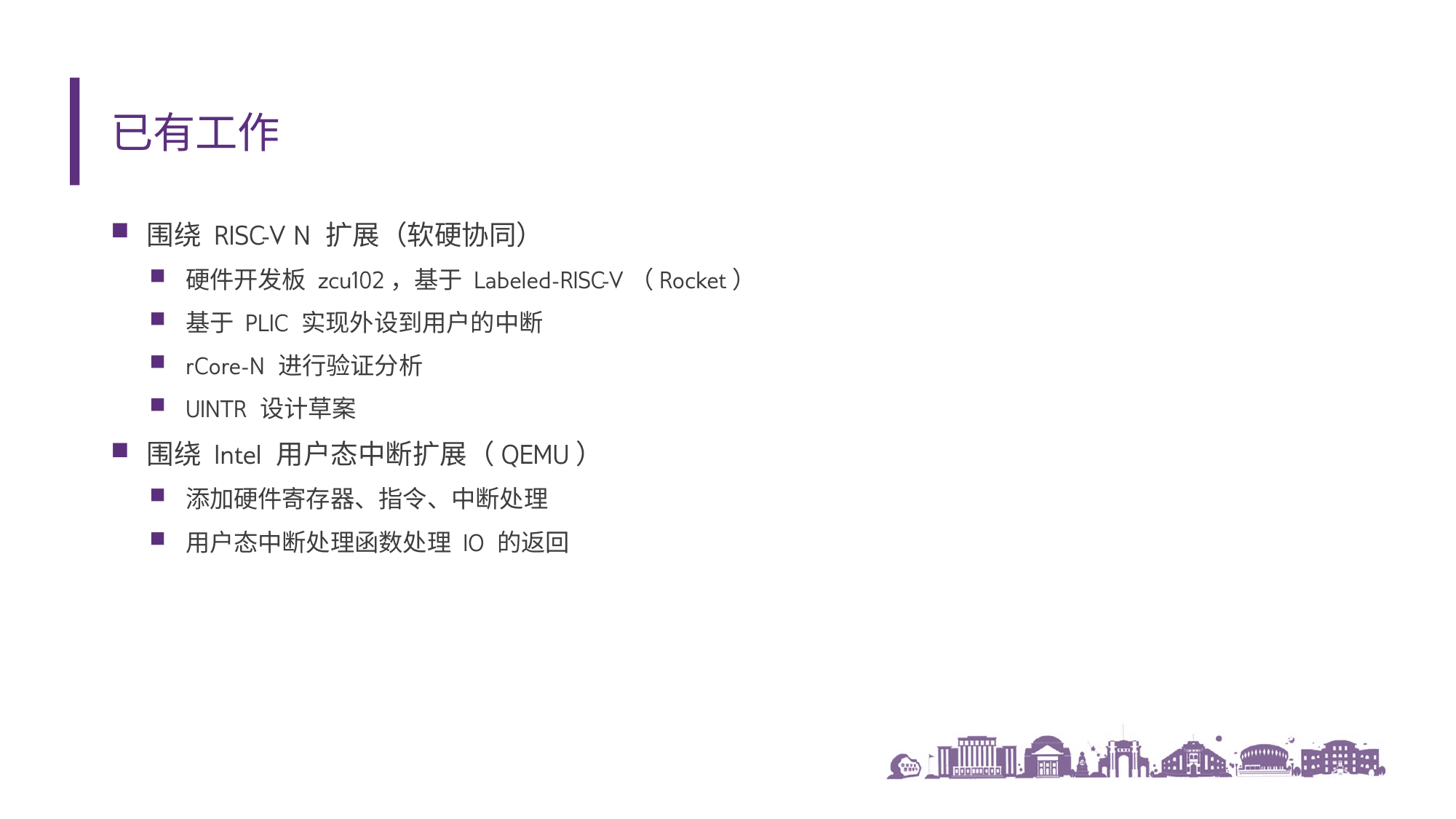

# 已有工作
围绕 RISC-V N 扩展（软硬协同）
硬件开发板 zcu102，基于 Labeled-RISC-V（Rocket）
基于 PLIC 实现外设到用户的中断
rCore-N 进行验证分析
UINTR 设计草案
围绕 Intel 用户态中断扩展（QEMU）
添加硬件寄存器、指令、中断处理
用户态中断处理函数处理 IO 的返回